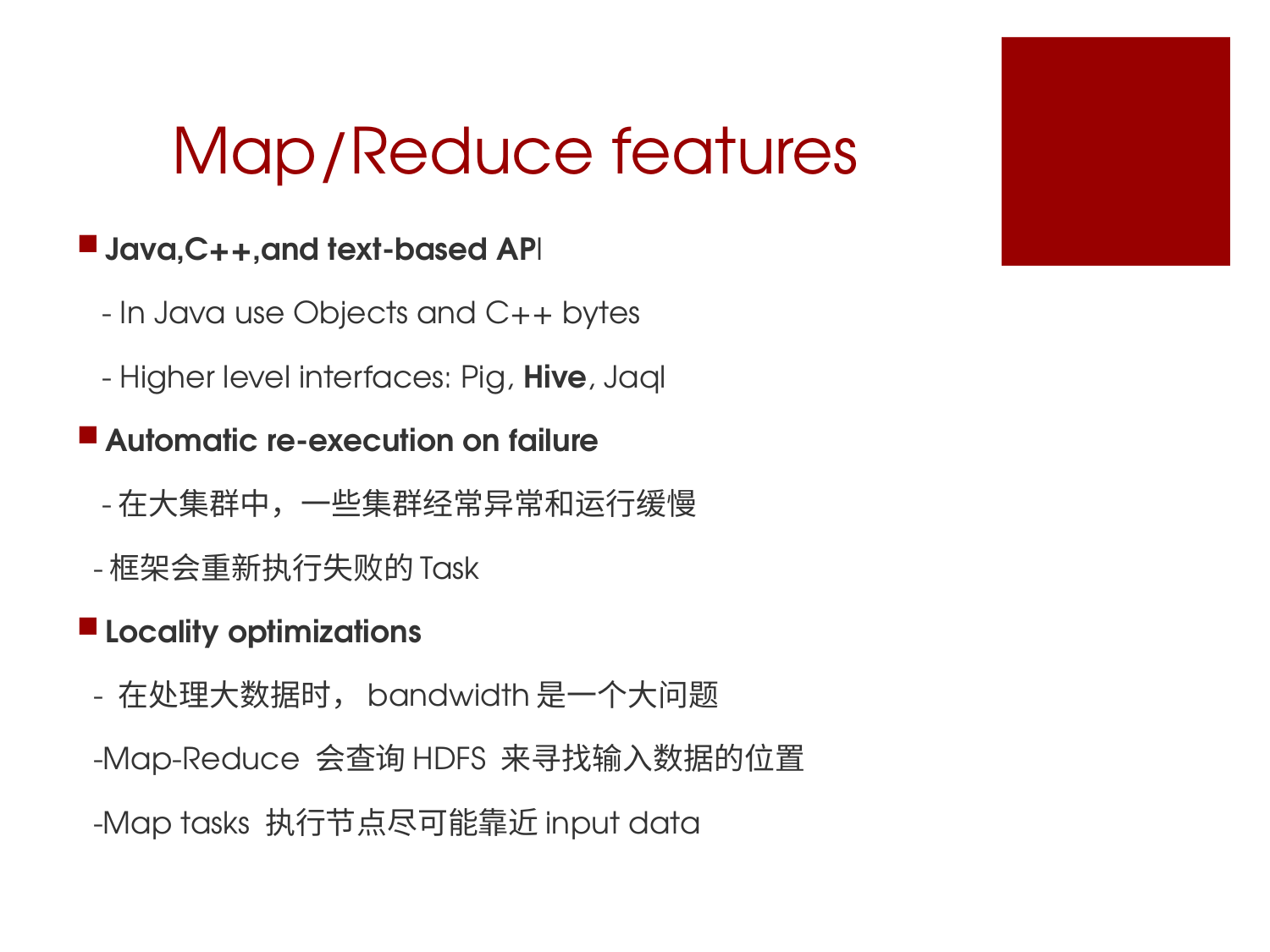

# Map/Reduce features
Java,C++,and text-based API
   - In Java use Objects and C++ bytes
   - Higher level interfaces: Pig, Hive, Jaql
Automatic re-execution on failure
   -在大集群中，一些集群经常异常和运行缓慢
  -框架会重新执行失败的Task
Locality optimizations
  - 在处理大数据时，bandwidth是一个大问题
  -Map-Reduce 会查询HDFS 来寻找输入数据的位置
  -Map tasks 执行节点尽可能靠近input data